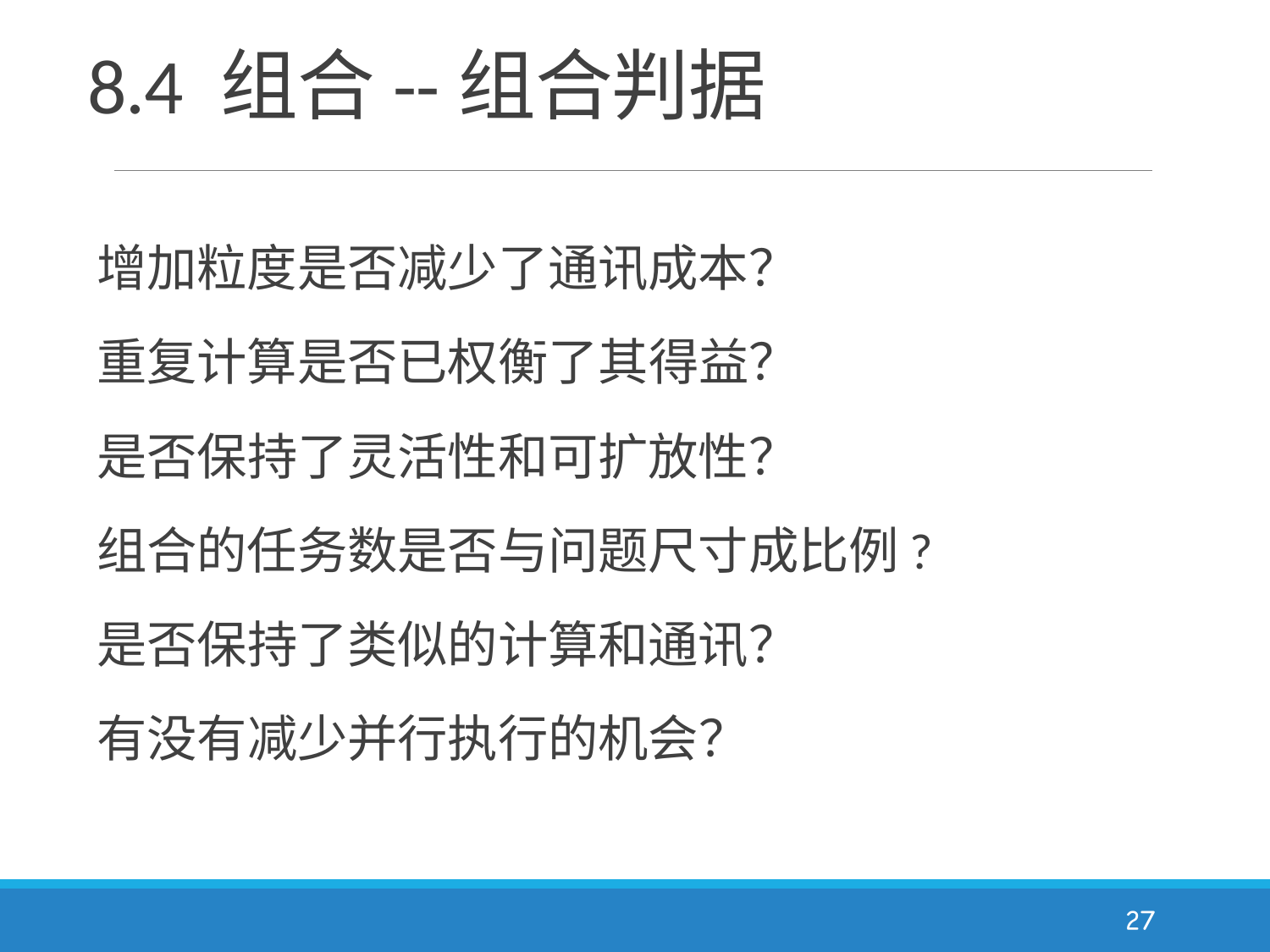

# 8.4 组合--组合判据
增加粒度是否减少了通讯成本？
重复计算是否已权衡了其得益？
是否保持了灵活性和可扩放性？
组合的任务数是否与问题尺寸成比例?
是否保持了类似的计算和通讯？
有没有减少并行执行的机会？
27